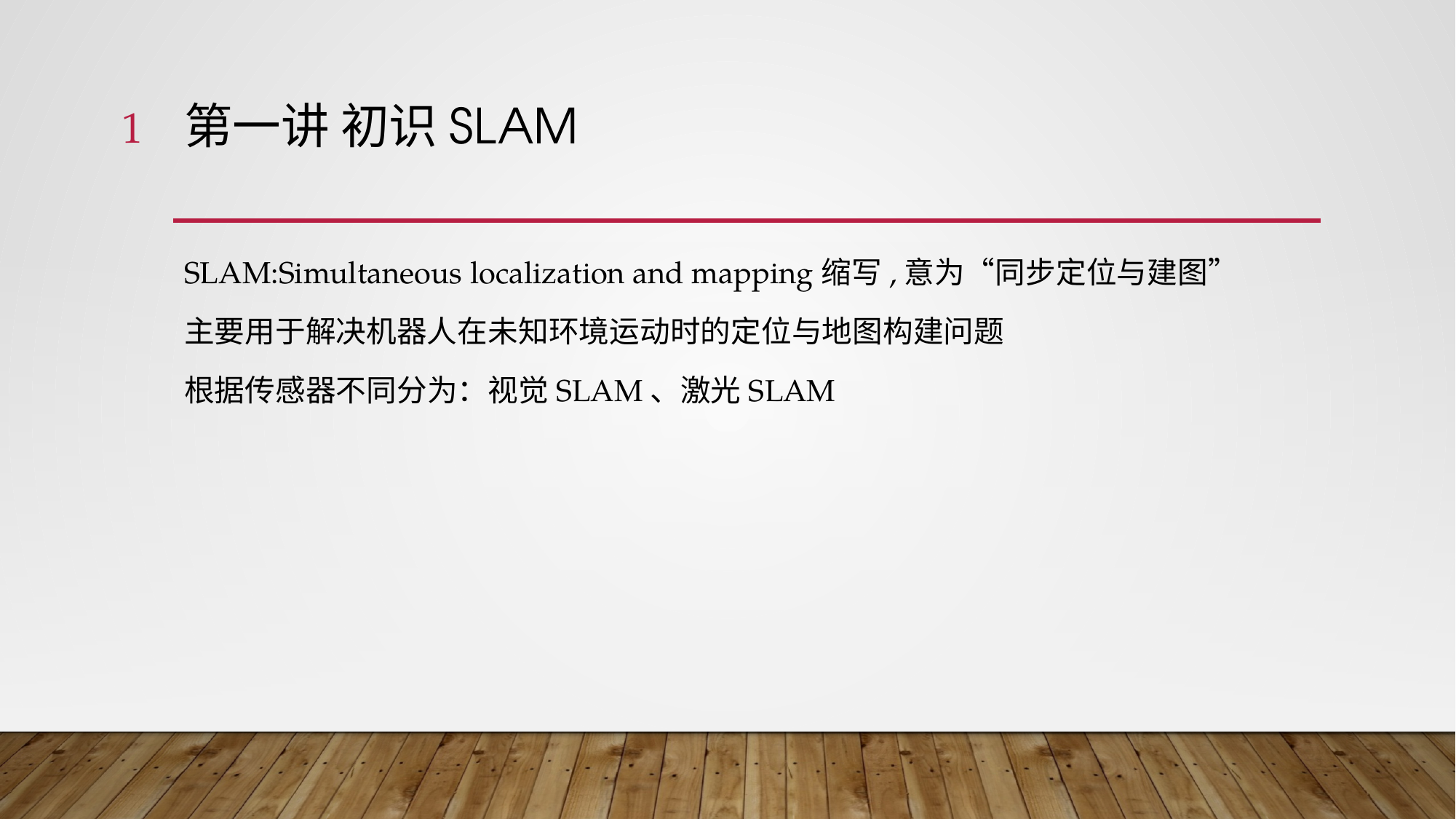

1
# 第一讲 初识SLAM
SLAM:Simultaneous localization and mapping缩写,意为“同步定位与建图”
主要用于解决机器人在未知环境运动时的定位与地图构建问题
根据传感器不同分为：视觉SLAM、激光SLAM